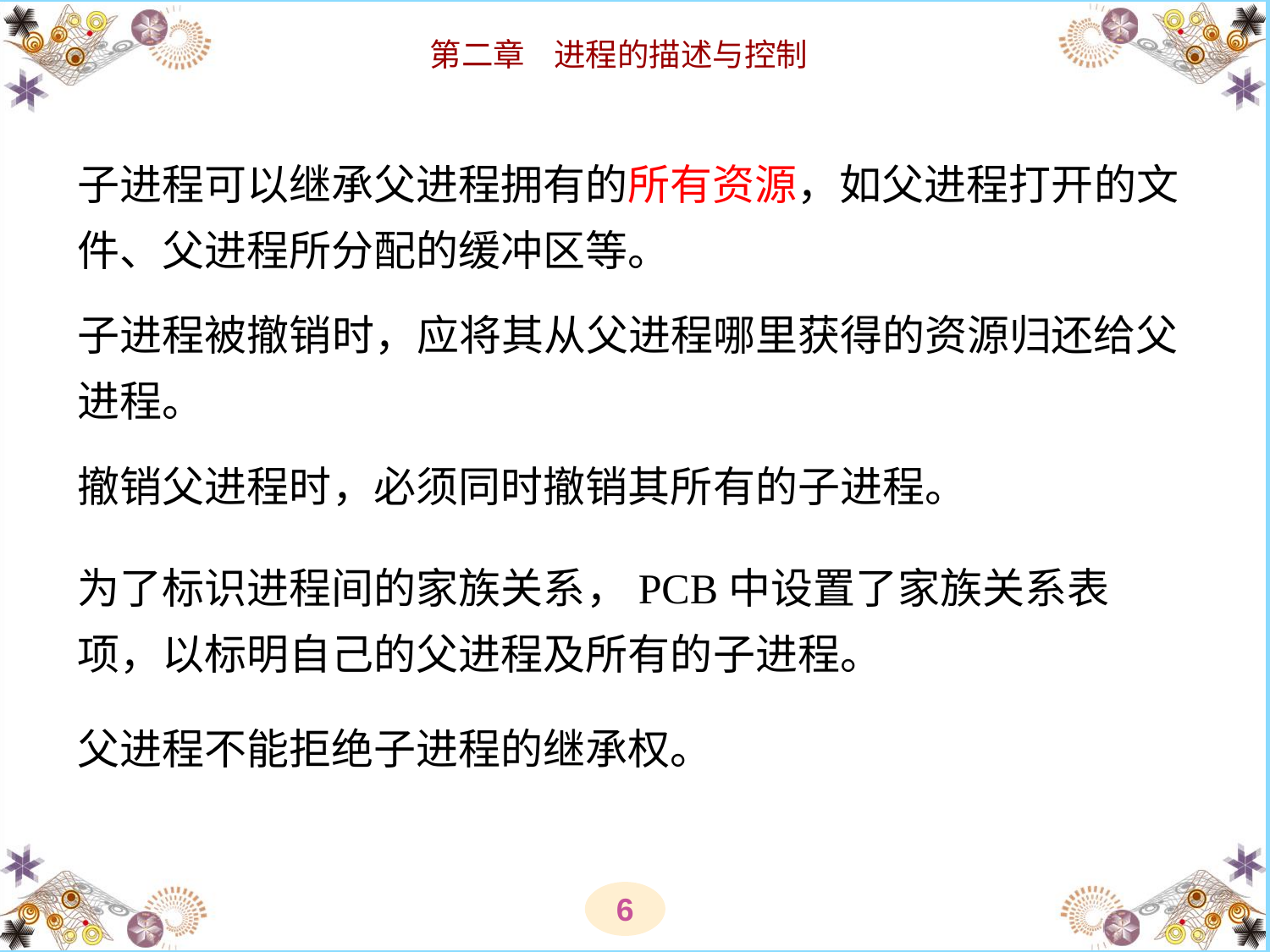

# 子进程可以继承父进程拥有的所有资源，如父进程打开的文件、父进程所分配的缓冲区等。
子进程被撤销时，应将其从父进程哪里获得的资源归还给父进程。
撤销父进程时，必须同时撤销其所有的子进程。
为了标识进程间的家族关系，PCB中设置了家族关系表项，以标明自己的父进程及所有的子进程。
父进程不能拒绝子进程的继承权。